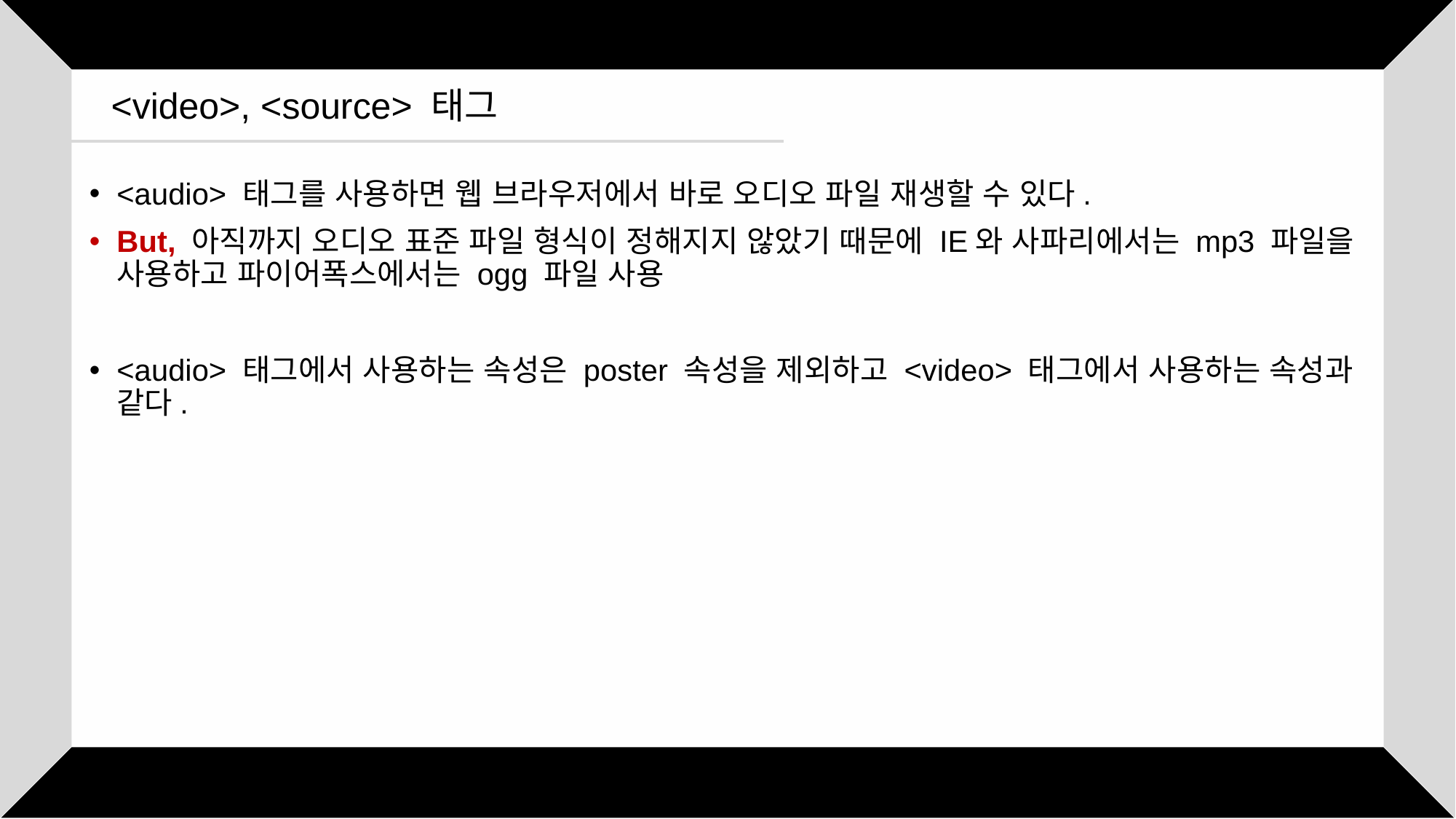

<video>, <source> 태그
<audio> 태그를 사용하면 웹 브라우저에서 바로 오디오 파일 재생할 수 있다.
But, 아직까지 오디오 표준 파일 형식이 정해지지 않았기 때문에 IE와 사파리에서는 mp3 파일을 사용하고 파이어폭스에서는 ogg 파일 사용

<audio> 태그에서 사용하는 속성은 poster 속성을 제외하고 <video> 태그에서 사용하는 속성과 같다.